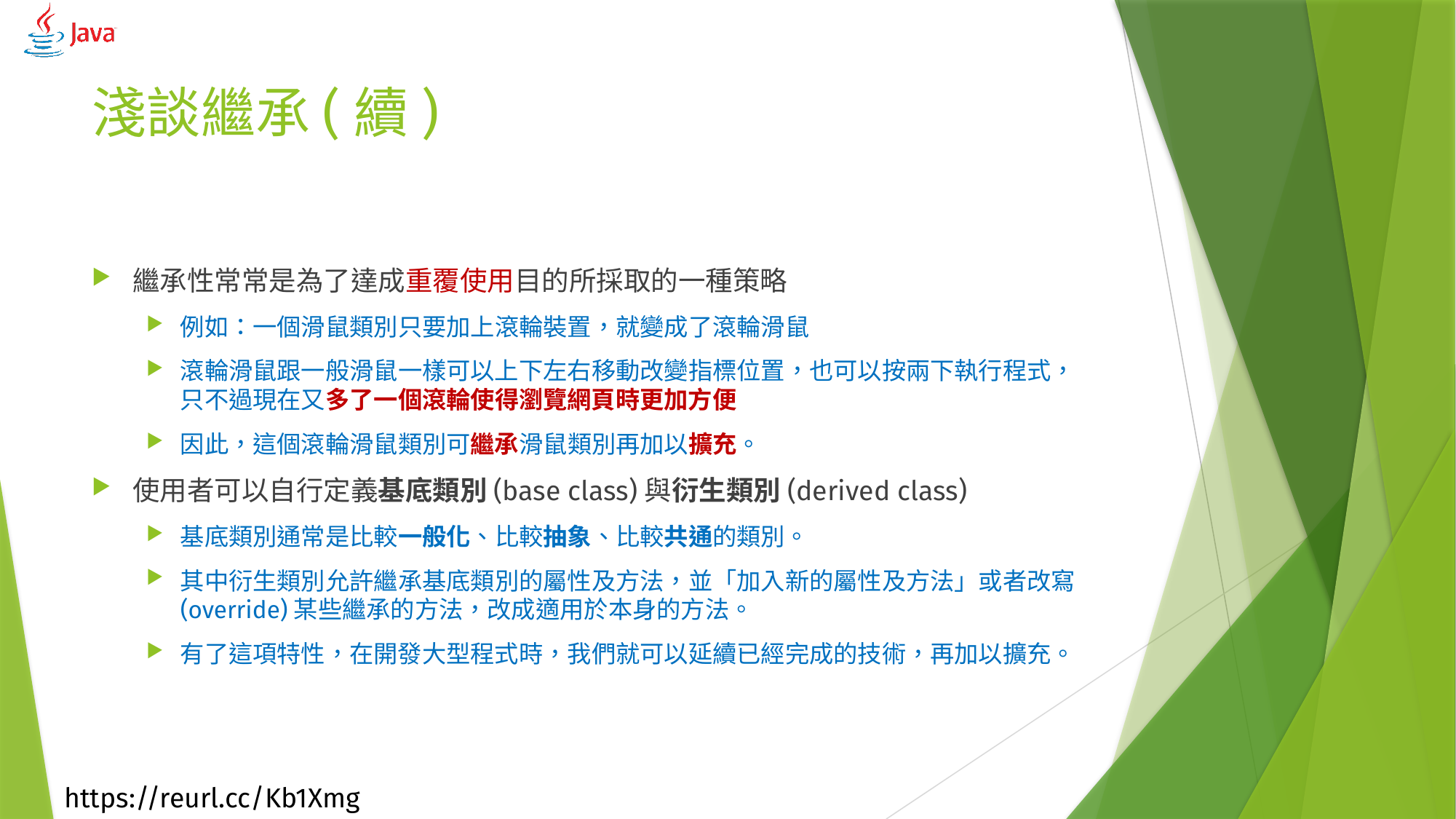

# 淺談繼承(續)
繼承性常常是為了達成重覆使用目的所採取的一種策略
例如：一個滑鼠類別只要加上滾輪裝置，就變成了滾輪滑鼠
滾輪滑鼠跟一般滑鼠一樣可以上下左右移動改變指標位置，也可以按兩下執行程式，只不過現在又多了一個滾輪使得瀏覽網頁時更加方便
因此，這個滾輪滑鼠類別可繼承滑鼠類別再加以擴充。
使用者可以自行定義基底類別(base class)與衍生類別(derived class)
基底類別通常是比較一般化、比較抽象、比較共通的類別。
其中衍生類別允許繼承基底類別的屬性及方法，並「加入新的屬性及方法」或者改寫(override)某些繼承的方法，改成適用於本身的方法。
有了這項特性，在開發大型程式時，我們就可以延續已經完成的技術，再加以擴充。